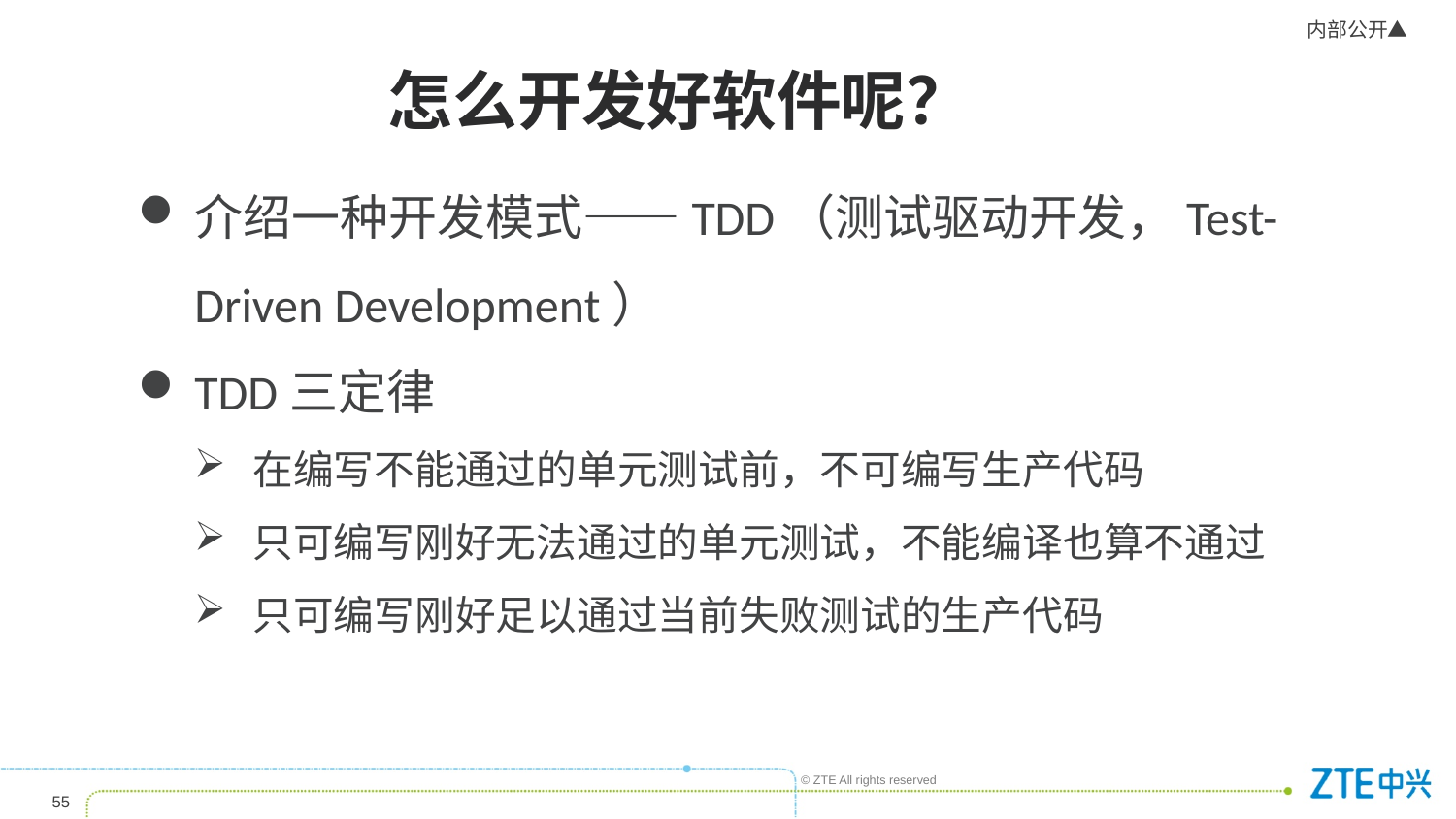

怎么开发好软件呢？
介绍一种开发模式——TDD（测试驱动开发，Test-Driven Development）
TDD三定律
在编写不能通过的单元测试前，不可编写生产代码
只可编写刚好无法通过的单元测试，不能编译也算不通过
只可编写刚好足以通过当前失败测试的生产代码